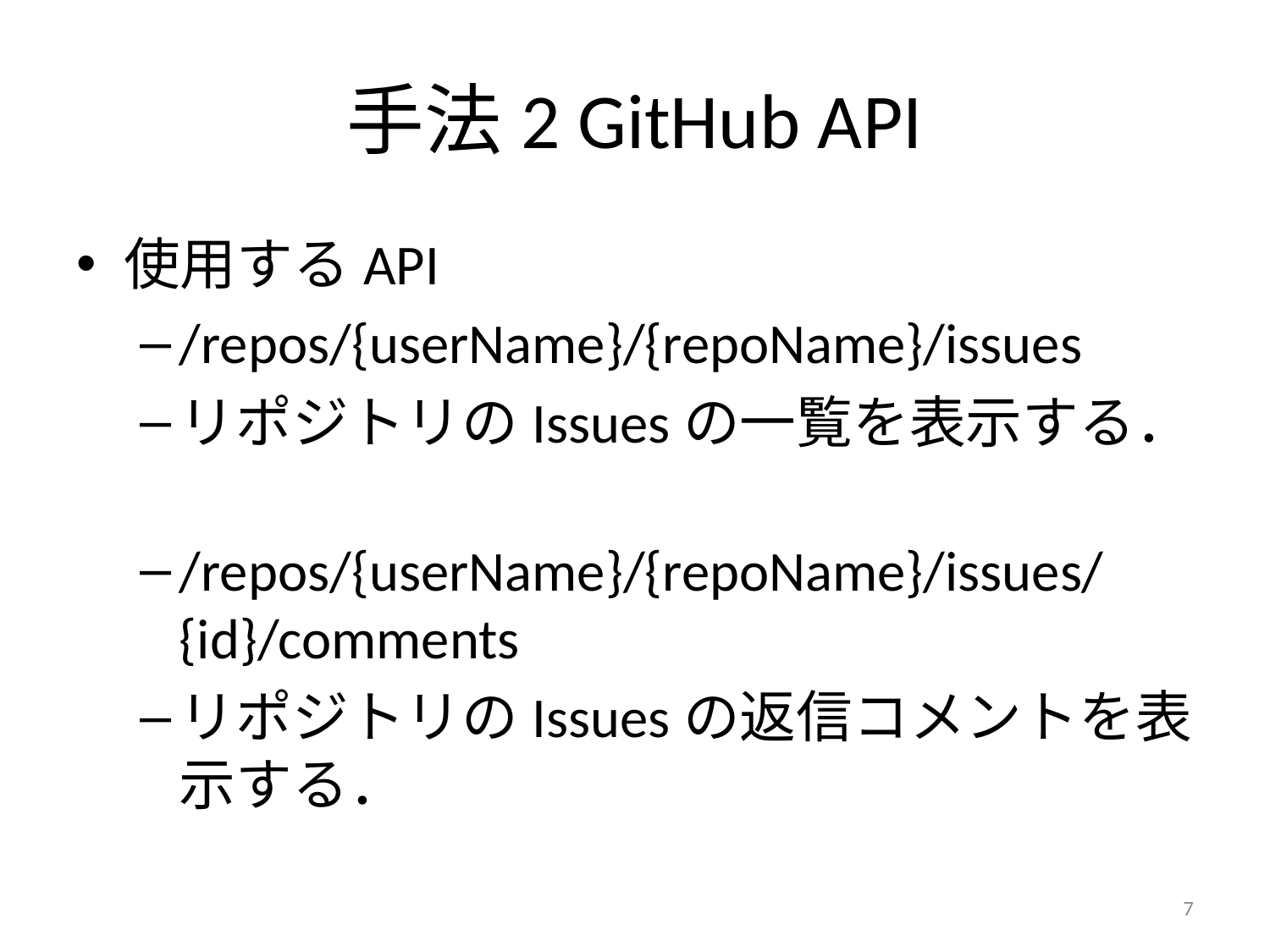

# 手法2 GitHub API
使用するAPI
/repos/{userName}/{repoName}/issues
リポジトリのIssuesの一覧を表示する．

/repos/{userName}/{repoName}/issues/{id}/comments
リポジトリのIssuesの返信コメントを表示する．

7